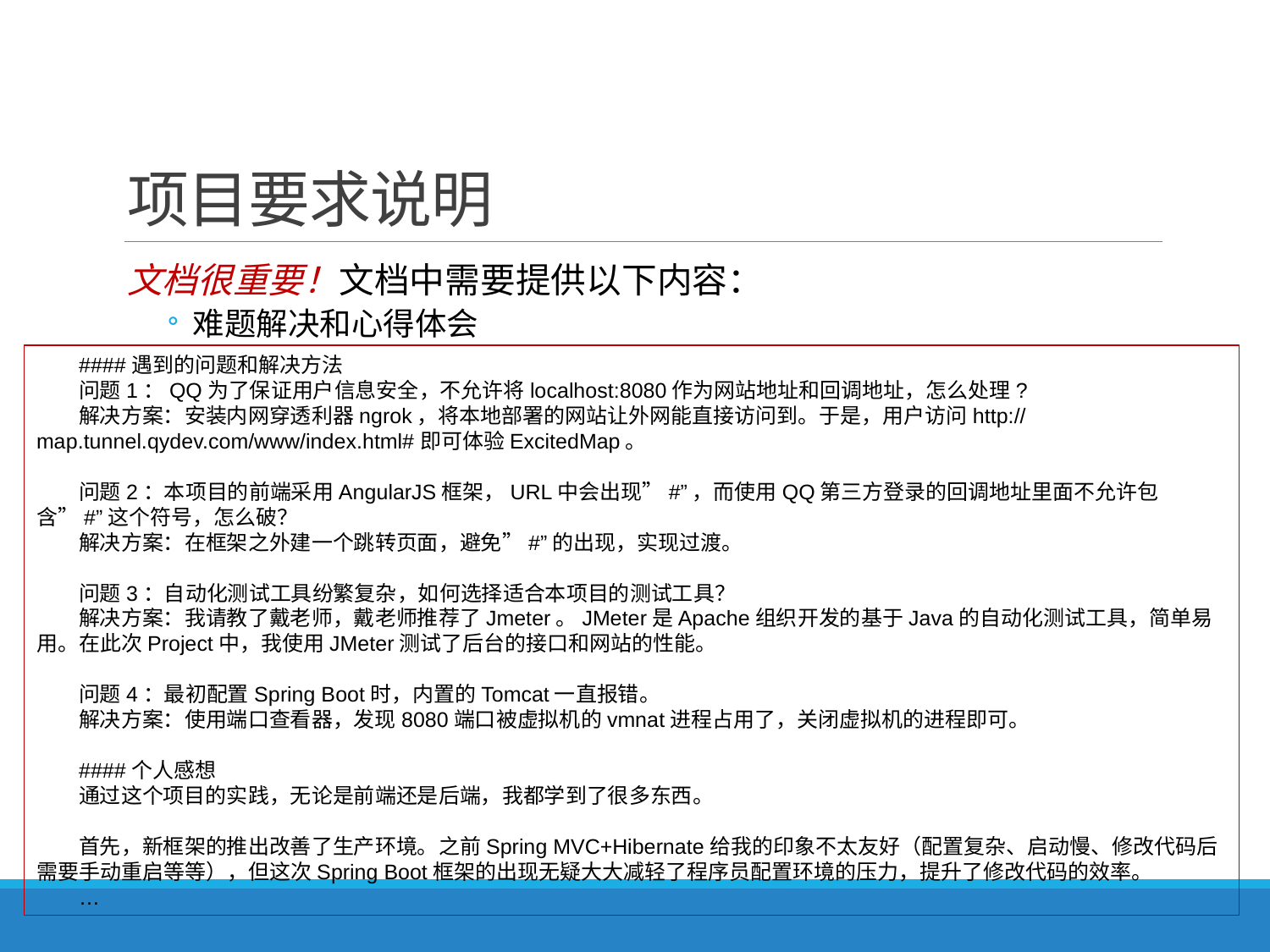

# 项目要求说明
文档很重要！文档中需要提供以下内容：
难题解决和心得体会

####遇到的问题和解决方法
问题1：QQ为了保证用户信息安全，不允许将localhost:8080作为网站地址和回调地址，怎么处理?
解决方案：安装内网穿透利器ngrok，将本地部署的网站让外网能直接访问到。于是，用户访问http://map.tunnel.qydev.com/www/index.html#即可体验ExcitedMap。

问题2：本项目的前端采用AngularJS框架，URL中会出现”#”，而使用QQ第三方登录的回调地址里面不允许包含”#”这个符号，怎么破？
解决方案：在框架之外建一个跳转页面，避免”#”的出现，实现过渡。

问题3：自动化测试工具纷繁复杂，如何选择适合本项目的测试工具？
解决方案：我请教了戴老师，戴老师推荐了Jmeter。JMeter是Apache组织开发的基于Java的自动化测试工具，简单易用。在此次Project中，我使用JMeter测试了后台的接口和网站的性能。

问题4：最初配置Spring Boot时，内置的Tomcat一直报错。
解决方案：使用端口查看器，发现8080端口被虚拟机的vmnat进程占用了，关闭虚拟机的进程即可。

####个人感想
通过这个项目的实践，无论是前端还是后端，我都学到了很多东西。

首先，新框架的推出改善了生产环境。之前Spring MVC+Hibernate给我的印象不太友好（配置复杂、启动慢、修改代码后需要手动重启等等），但这次Spring Boot框架的出现无疑大大减轻了程序员配置环境的压力，提升了修改代码的效率。
…